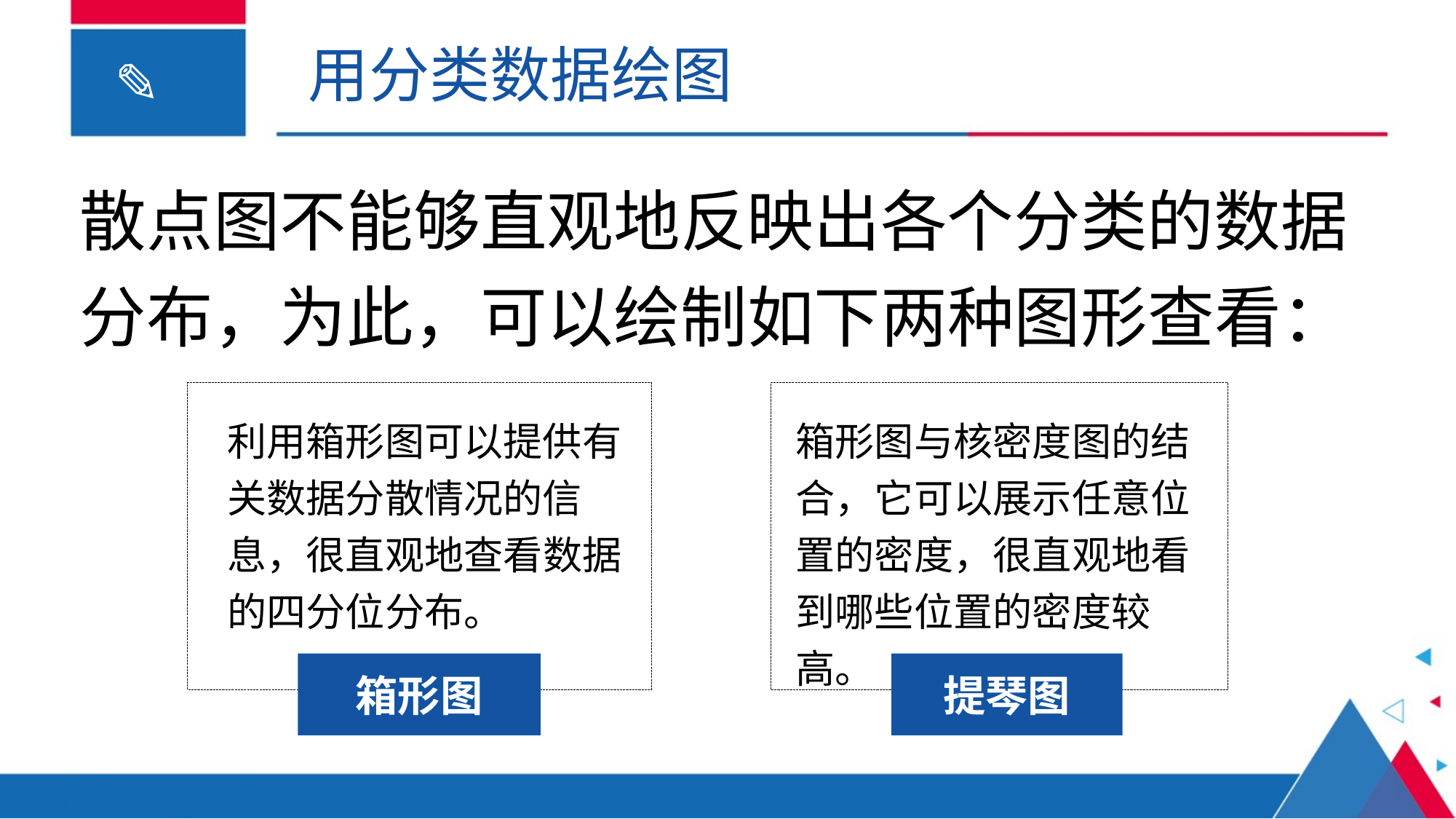

用分类数据绘图
散点图不能够直观地反映出各个分类的数据分布，为此，可以绘制如下两种图形查看：

利用箱形图可以提供有关数据分散情况的信息，很直观地查看数据的四分位分布。
箱形图与核密度图的结合，它可以展示任意位置的密度，很直观地看到哪些位置的密度较高。
箱形图
提琴图